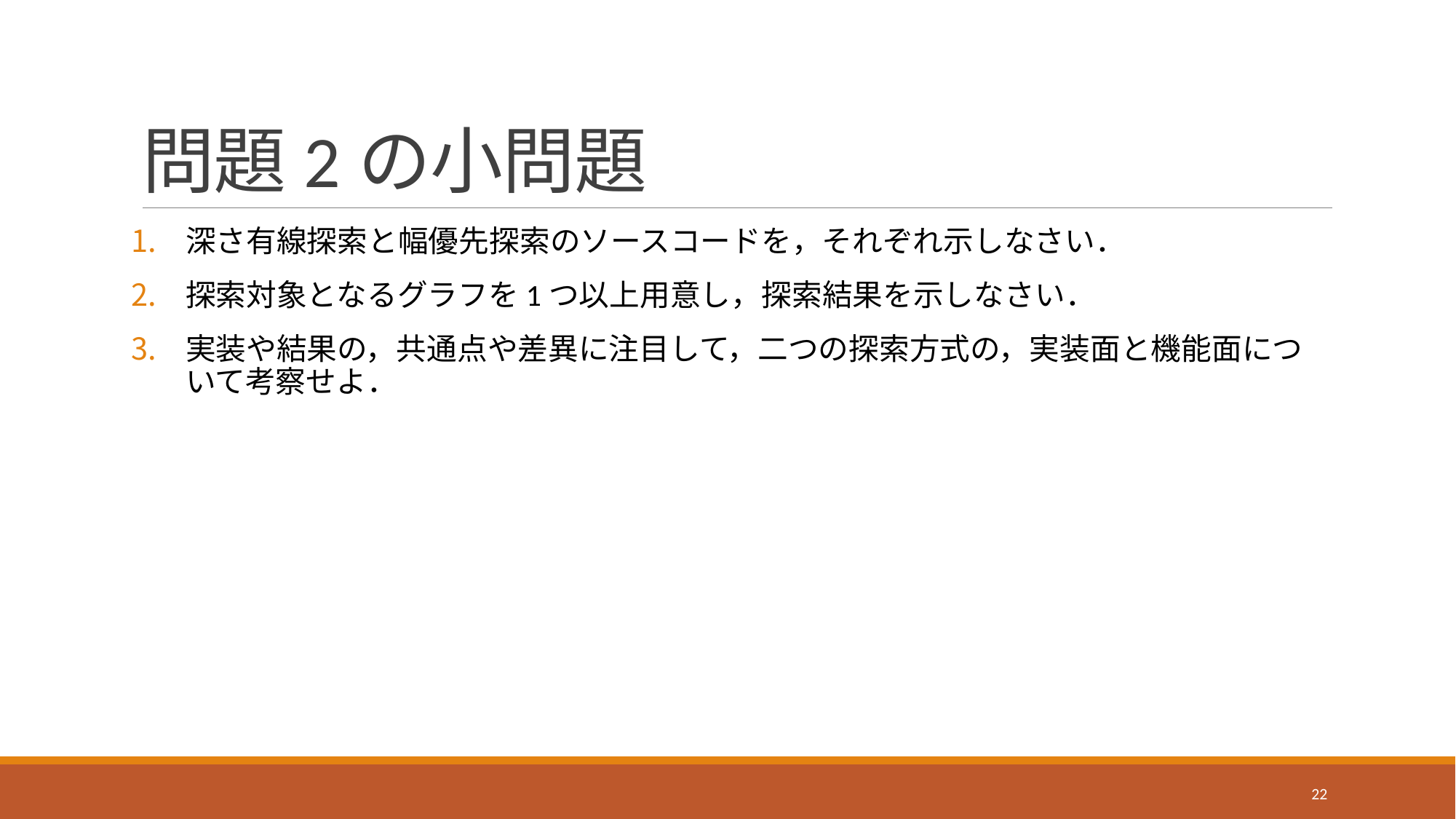

# 問題2の小問題
深さ有線探索と幅優先探索のソースコードを，それぞれ示しなさい．
探索対象となるグラフを1つ以上用意し，探索結果を示しなさい．
実装や結果の，共通点や差異に注目して，二つの探索方式の，実装面と機能面について考察せよ．
22